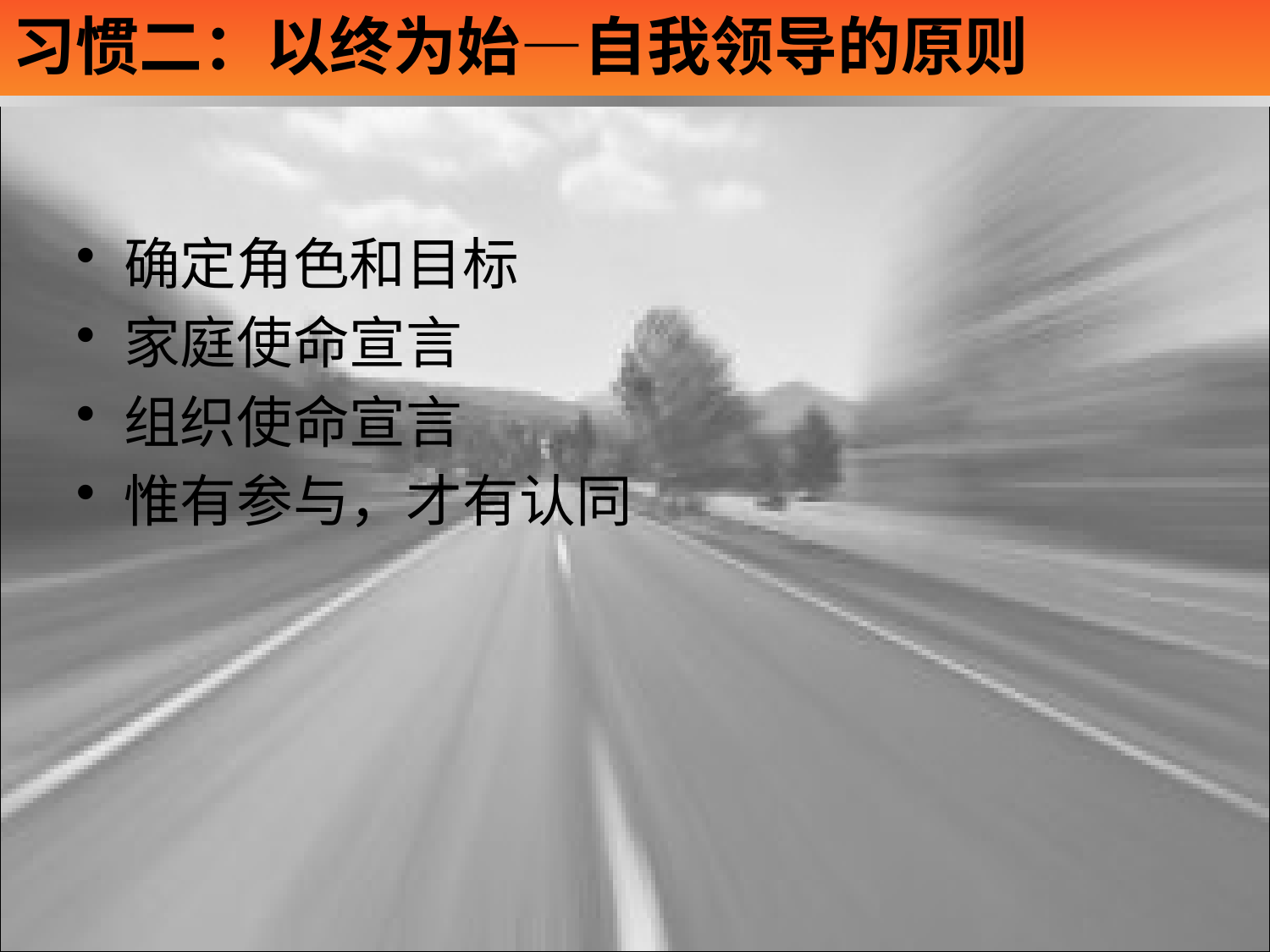

# 习惯二：以终为始—自我领导的原则
确定角色和目标
家庭使命宣言
组织使命宣言
惟有参与，才有认同